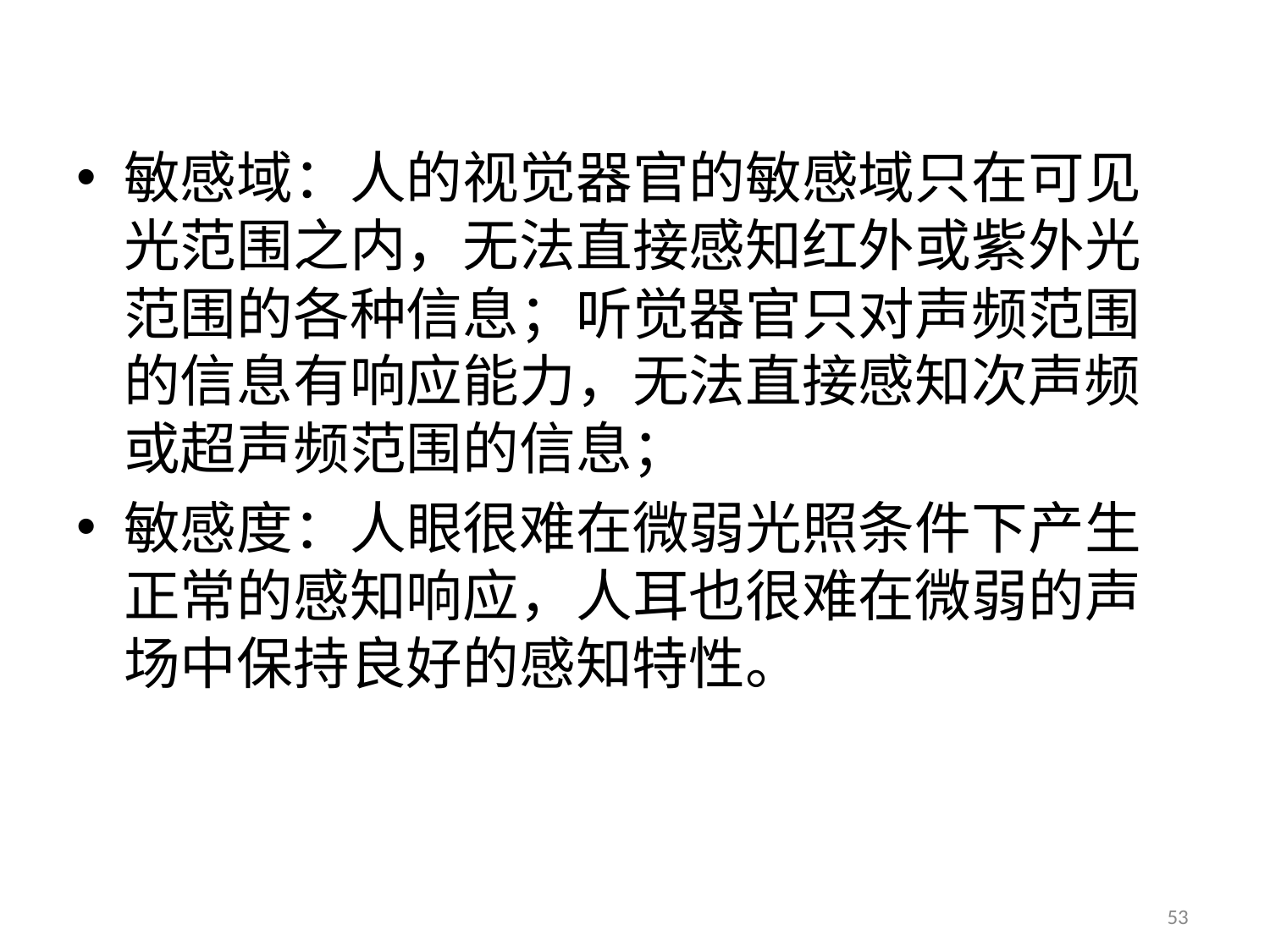

敏感域：人的视觉器官的敏感域只在可见光范围之内，无法直接感知红外或紫外光范围的各种信息；听觉器官只对声频范围的信息有响应能力，无法直接感知次声频或超声频范围的信息；
敏感度：人眼很难在微弱光照条件下产生正常的感知响应，人耳也很难在微弱的声场中保持良好的感知特性。

53